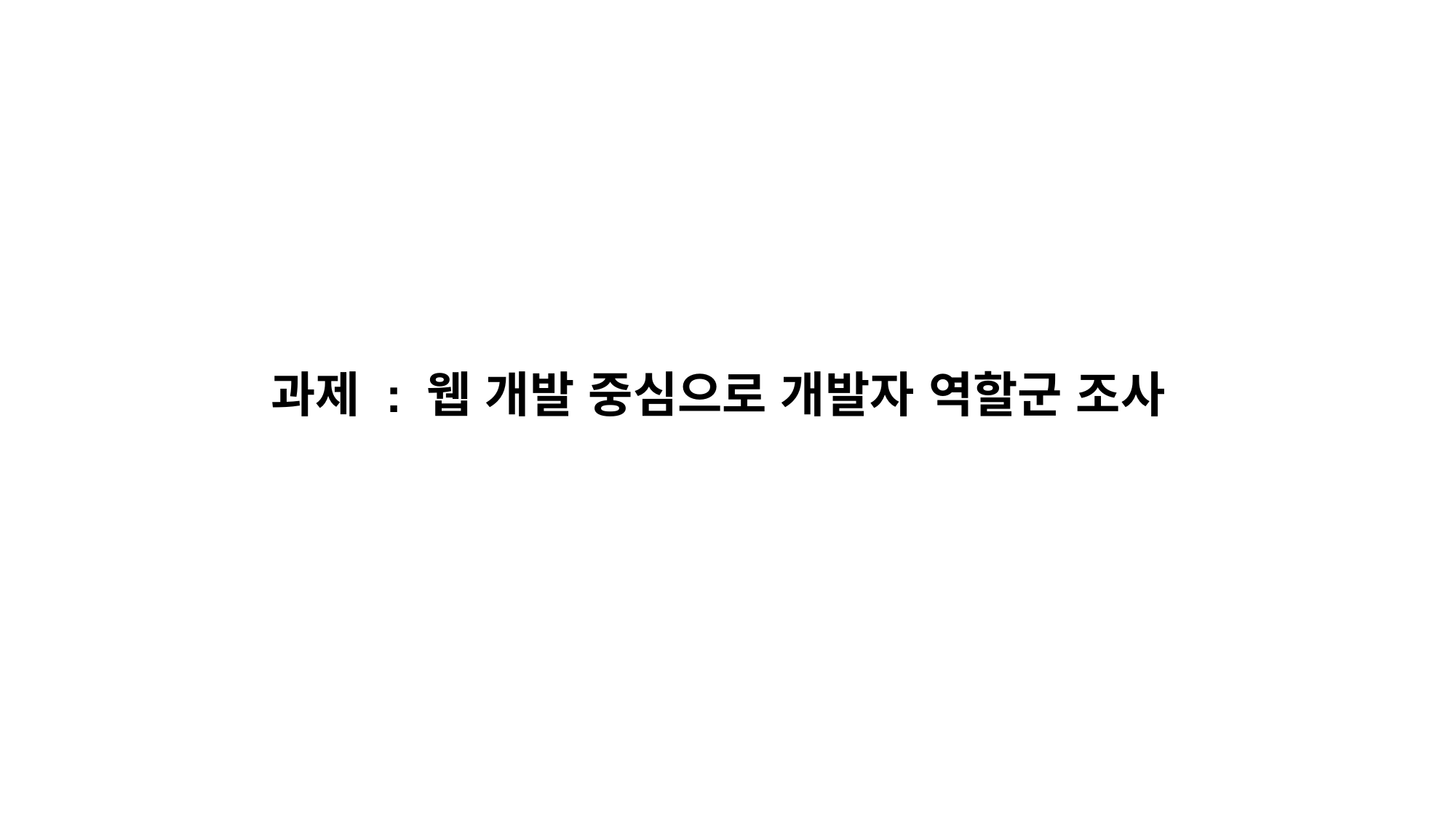

과제 : 웹 개발 중심으로 개발자 역할군 조사